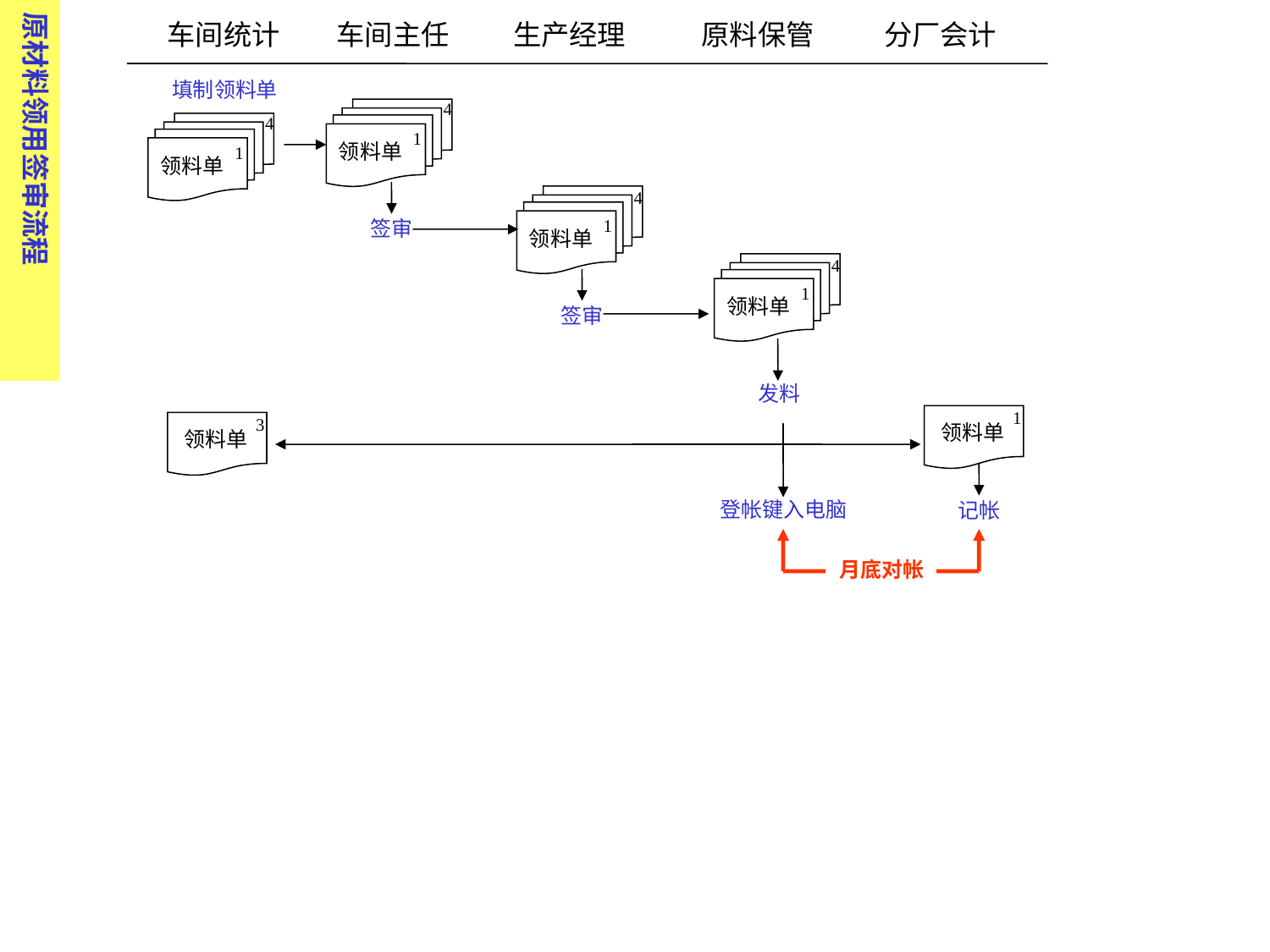

原材料领用签审流程
     车间统计         车间主任          生产经理            原料保管           分厂会计

填制领料单
4

4

1
1

领料单
1
1

领料单
4

1
1
签审

领料单

4

1
1

领料单
签审

发料
1

3

领料单
领料单

登帐键入电脑
记帐

月底对帐

114